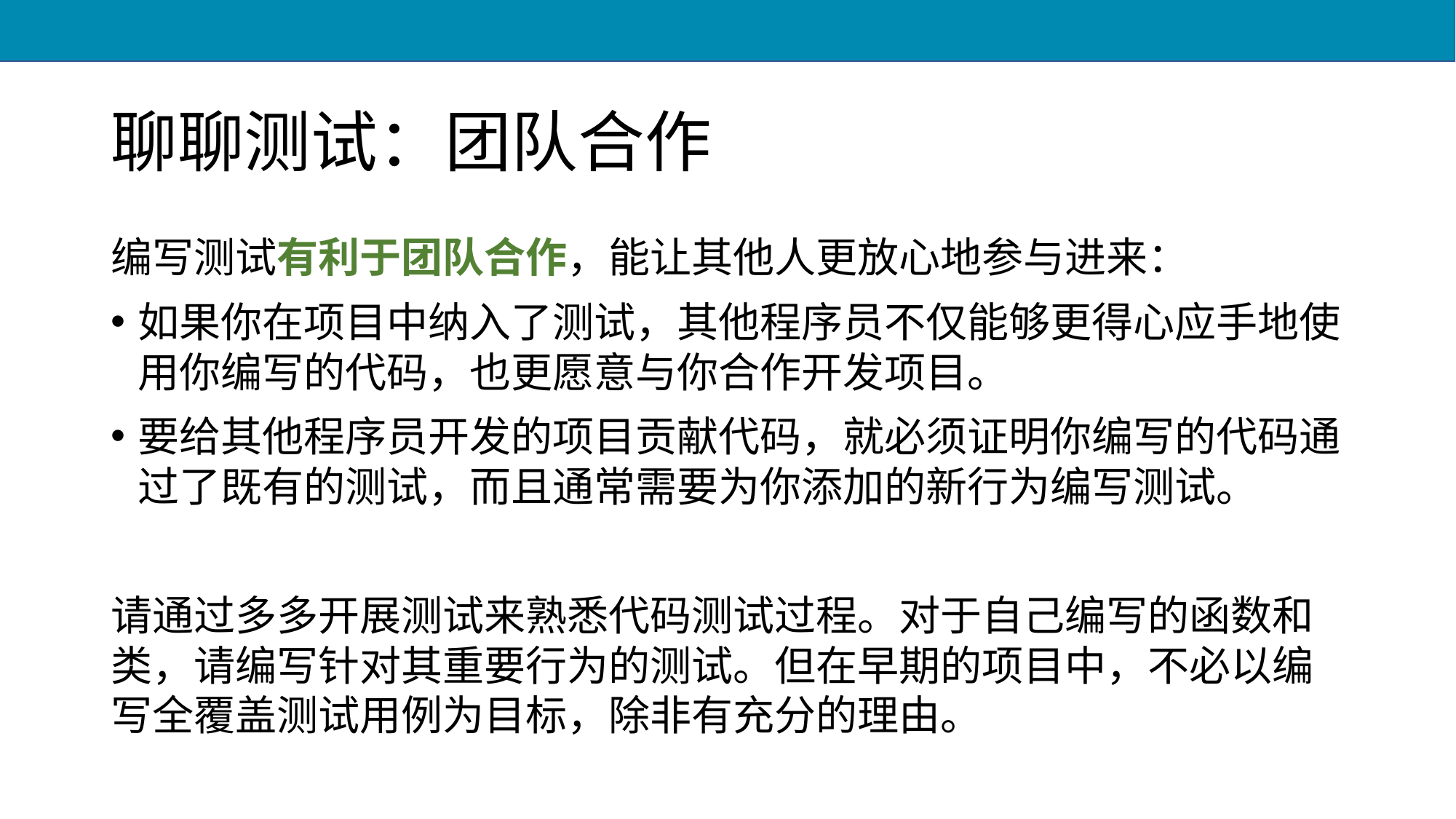

# 聊聊测试：团队合作
编写测试有利于团队合作，能让其他人更放心地参与进来：
如果你在项目中纳入了测试，其他程序员不仅能够更得心应手地使用你编写的代码，也更愿意与你合作开发项目。
要给其他程序员开发的项目贡献代码，就必须证明你编写的代码通过了既有的测试，而且通常需要为你添加的新行为编写测试。

请通过多多开展测试来熟悉代码测试过程。对于自己编写的函数和类，请编写针对其重要行为的测试。但在早期的项目中，不必以编写全覆盖测试用例为目标，除非有充分的理由。